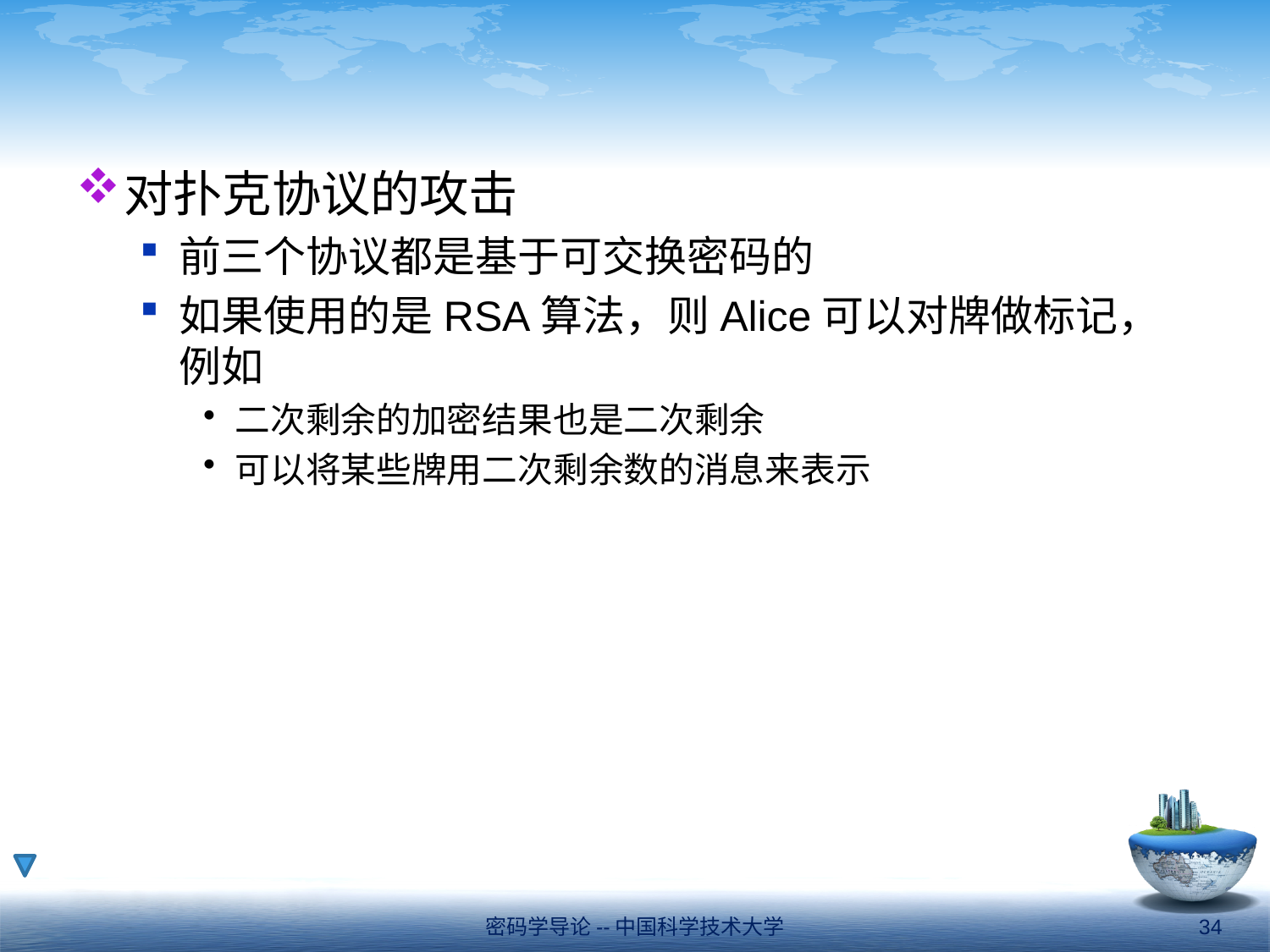

#
对扑克协议的攻击
前三个协议都是基于可交换密码的
如果使用的是RSA算法，则Alice可以对牌做标记，例如
二次剩余的加密结果也是二次剩余
可以将某些牌用二次剩余数的消息来表示

密码学导论--中国科学技术大学
34